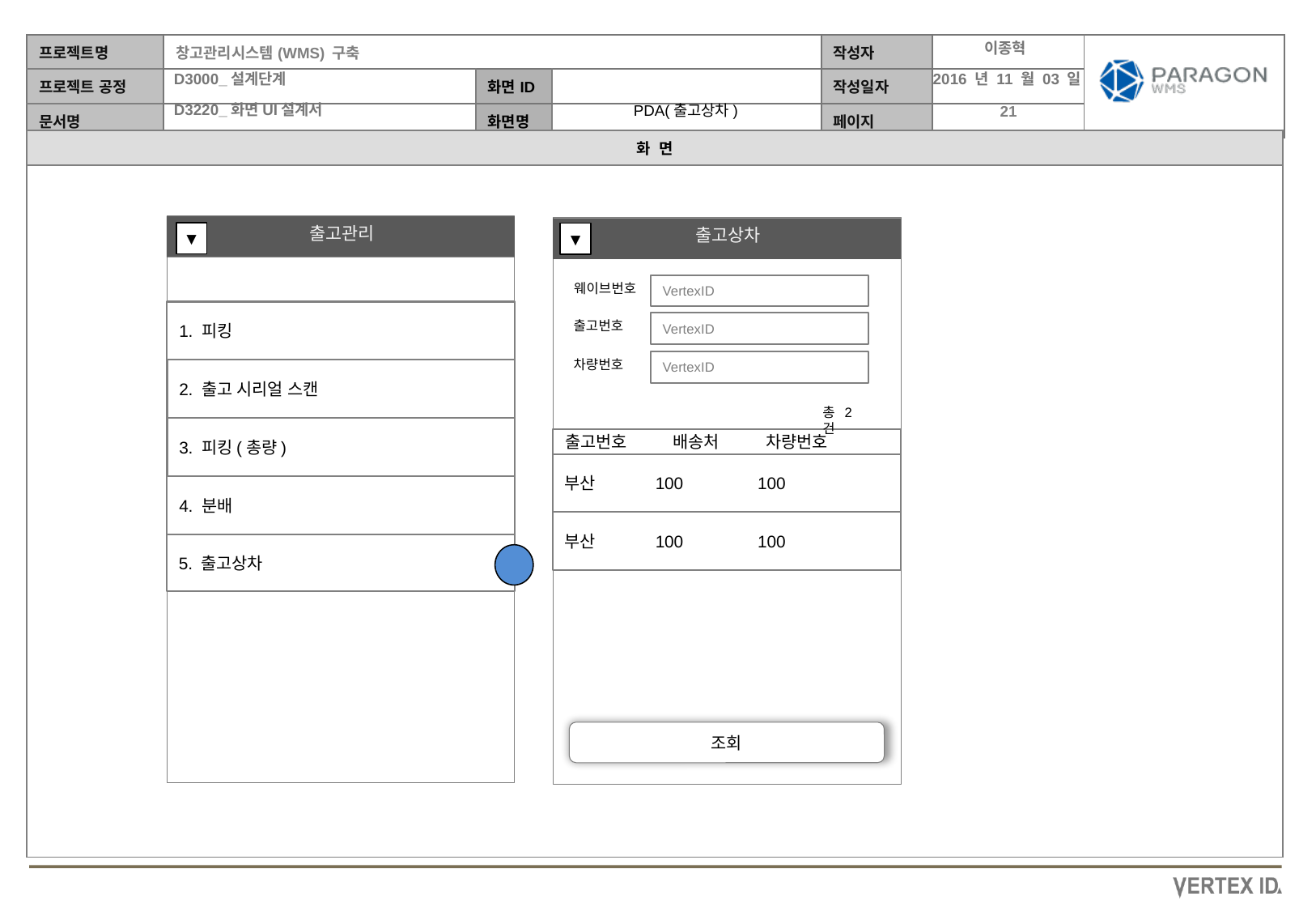

이종혁
2016 년 11 월 03 일
PDA(출고상차)

출고관리

출고상차
▼
▼
웨이브번호
VertexID
1. 피킹
출고번호
VertexID
차량번호
VertexID
2. 출고 시리얼 스캔
총2건
3. 피킹(총량)
출고번호          배송처          차량번호
부산            100                100
4. 분배
부산            100                100
5. 출고상차

조회